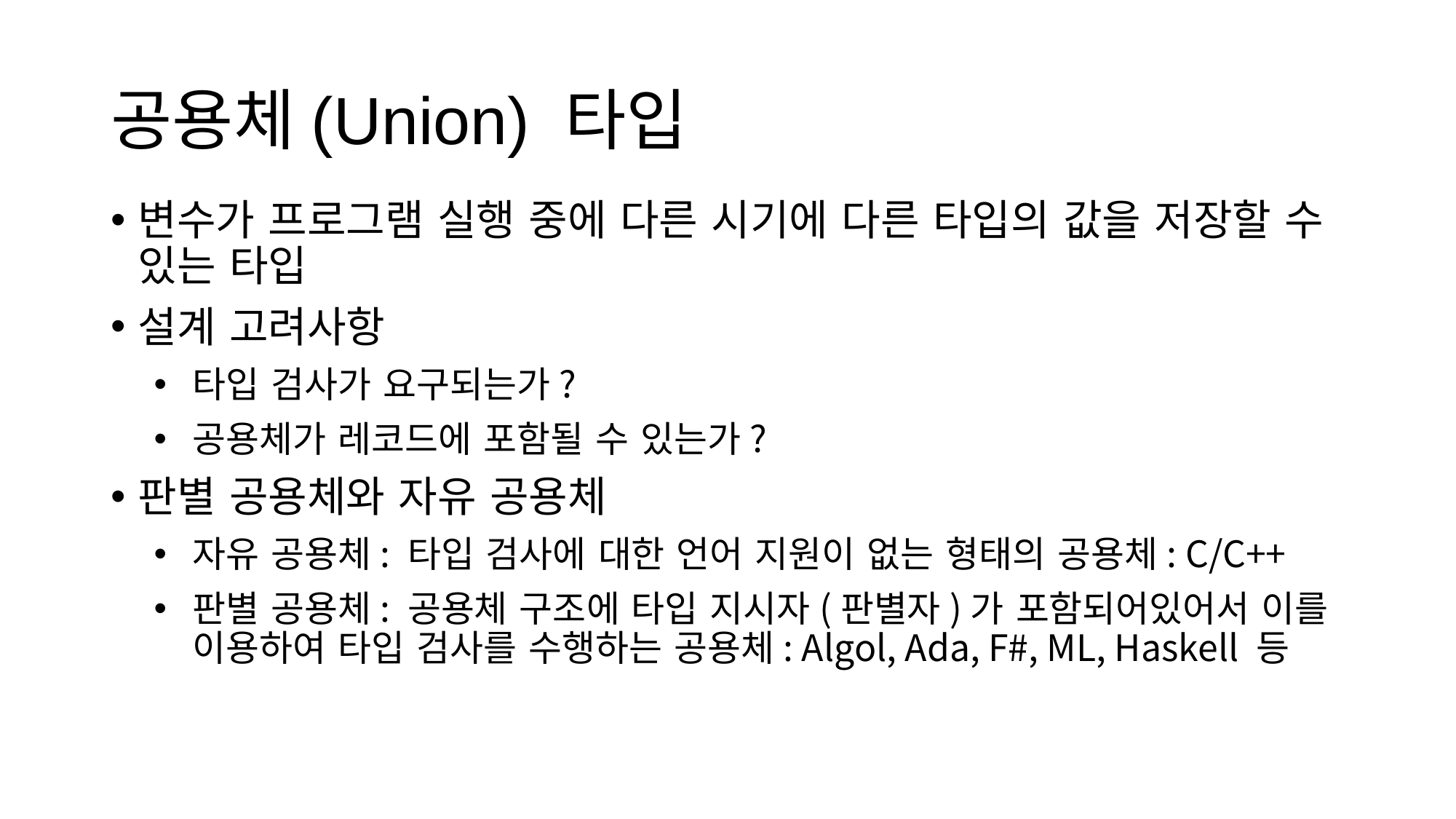

# 공용체(Union) 타입
변수가 프로그램 실행 중에 다른 시기에 다른 타입의 값을 저장할 수 있는 타입
설계 고려사항
타입 검사가 요구되는가?
공용체가 레코드에 포함될 수 있는가?
판별 공용체와 자유 공용체
자유 공용체: 타입 검사에 대한 언어 지원이 없는 형태의 공용체: C/C++
판별 공용체: 공용체 구조에 타입 지시자(판별자)가 포함되어있어서 이를 이용하여 타입 검사를 수행하는 공용체: Algol, Ada, F#, ML, Haskell 등